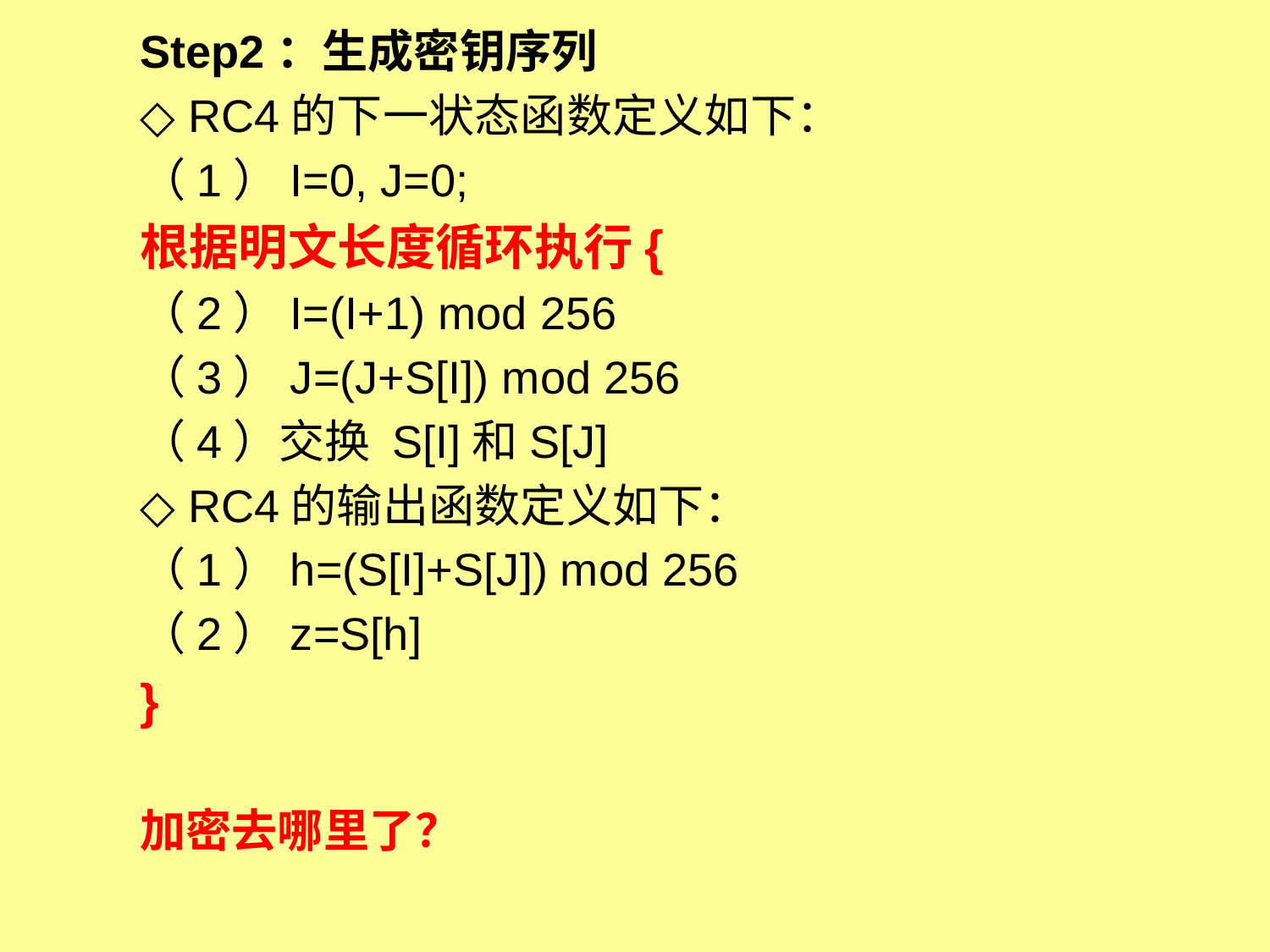

Step2：生成密钥序列
◇ RC4的下一状态函数定义如下：
（1）I=0, J=0;
根据明文长度循环执行{
（2）I=(I+1) mod 256
（3）J=(J+S[I]) mod 256
（4）交换 S[I]和S[J]
◇ RC4的输出函数定义如下：
（1）h=(S[I]+S[J]) mod 256
（2）z=S[h]
}

加密去哪里了？